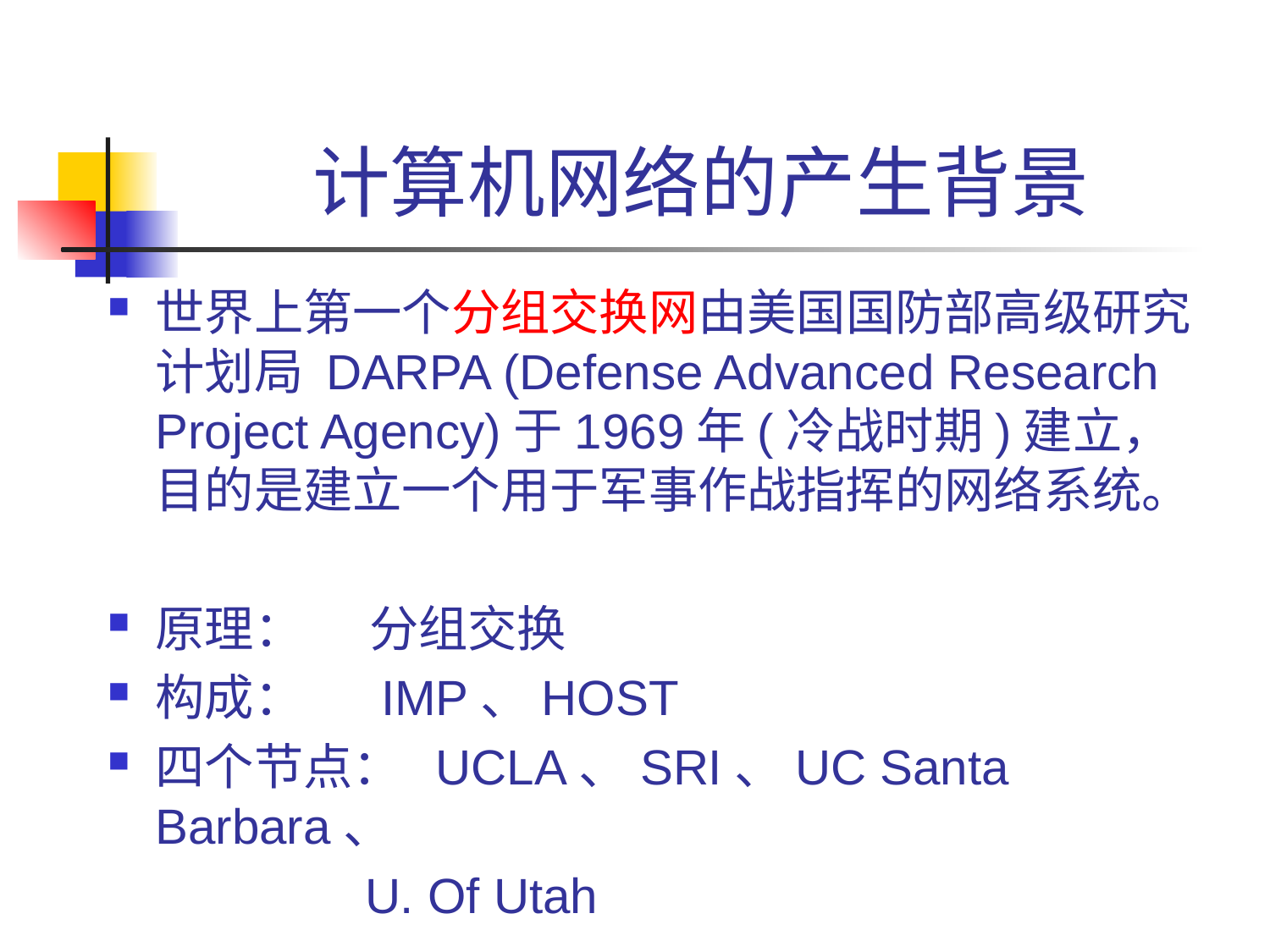

# 计算机网络的产生背景
世界上第一个分组交换网由美国国防部高级研究计划局 DARPA (Defense Advanced Research Project Agency)于1969年(冷战时期)建立，目的是建立一个用于军事作战指挥的网络系统。

原理：      分组交换
构成：      IMP、HOST
四个节点：  UCLA、SRI、UC Santa Barbara、
            	      U. Of Utah